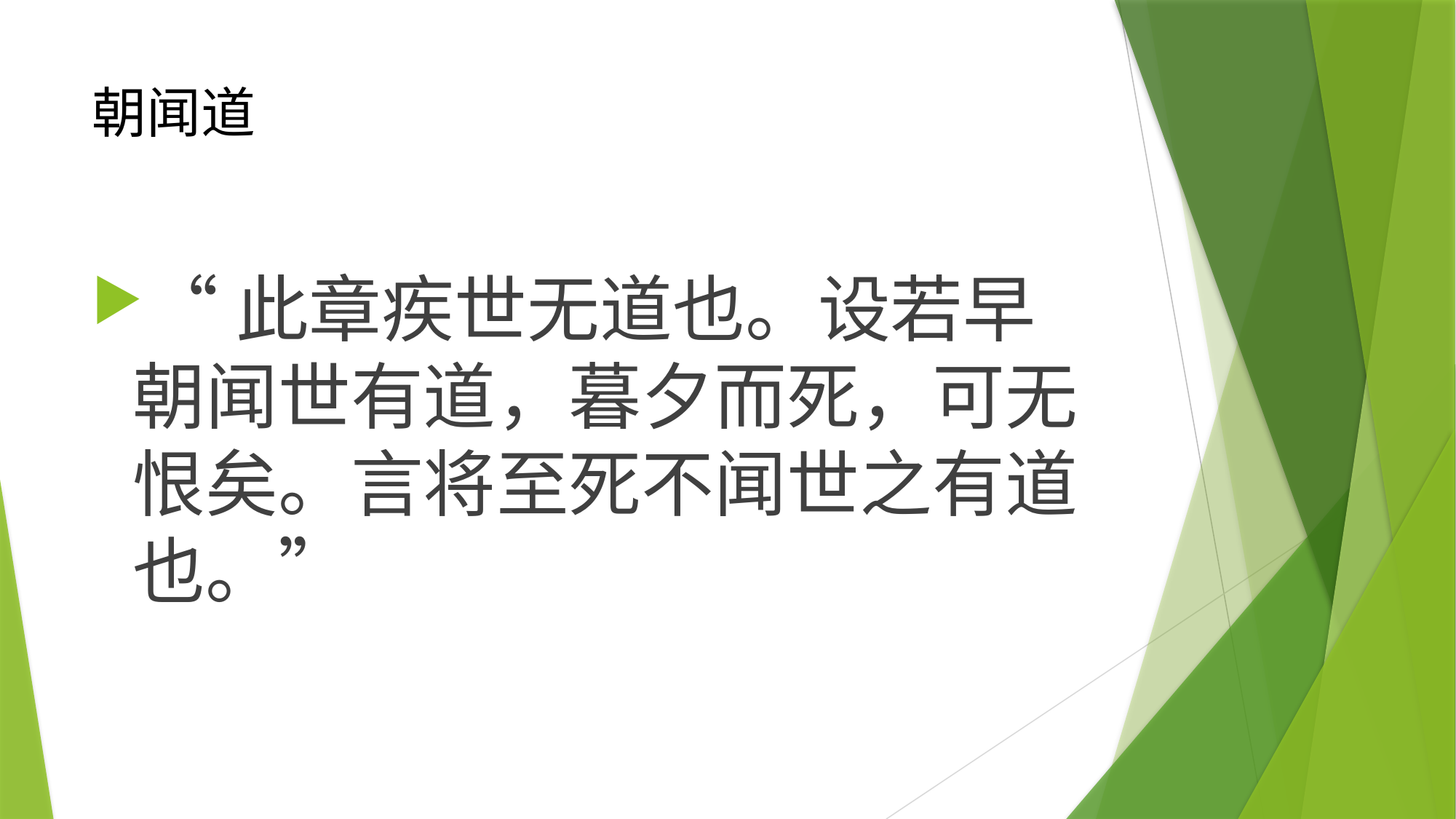

# 朝闻道
“此章疾世无道也。设若早朝闻世有道，暮夕而死，可无恨矣。言将至死不闻世之有道也。”